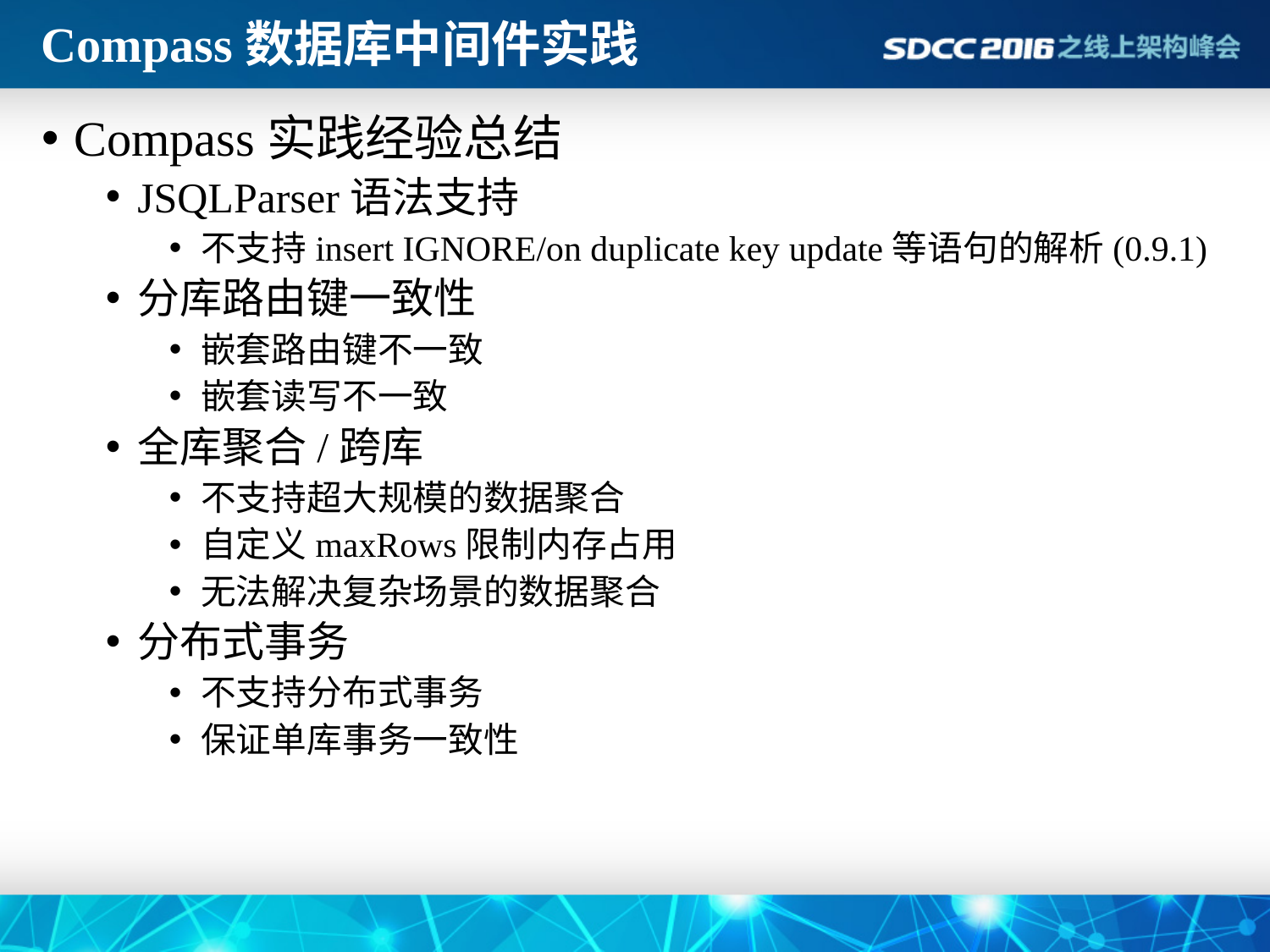

# Compass数据库中间件实践
Compass实践经验总结
JSQLParser语法支持
不支持insert IGNORE/on duplicate key update等语句的解析(0.9.1)
分库路由键一致性
嵌套路由键不一致
嵌套读写不一致
全库聚合/跨库
不支持超大规模的数据聚合
自定义maxRows限制内存占用
无法解决复杂场景的数据聚合
分布式事务
不支持分布式事务
保证单库事务一致性